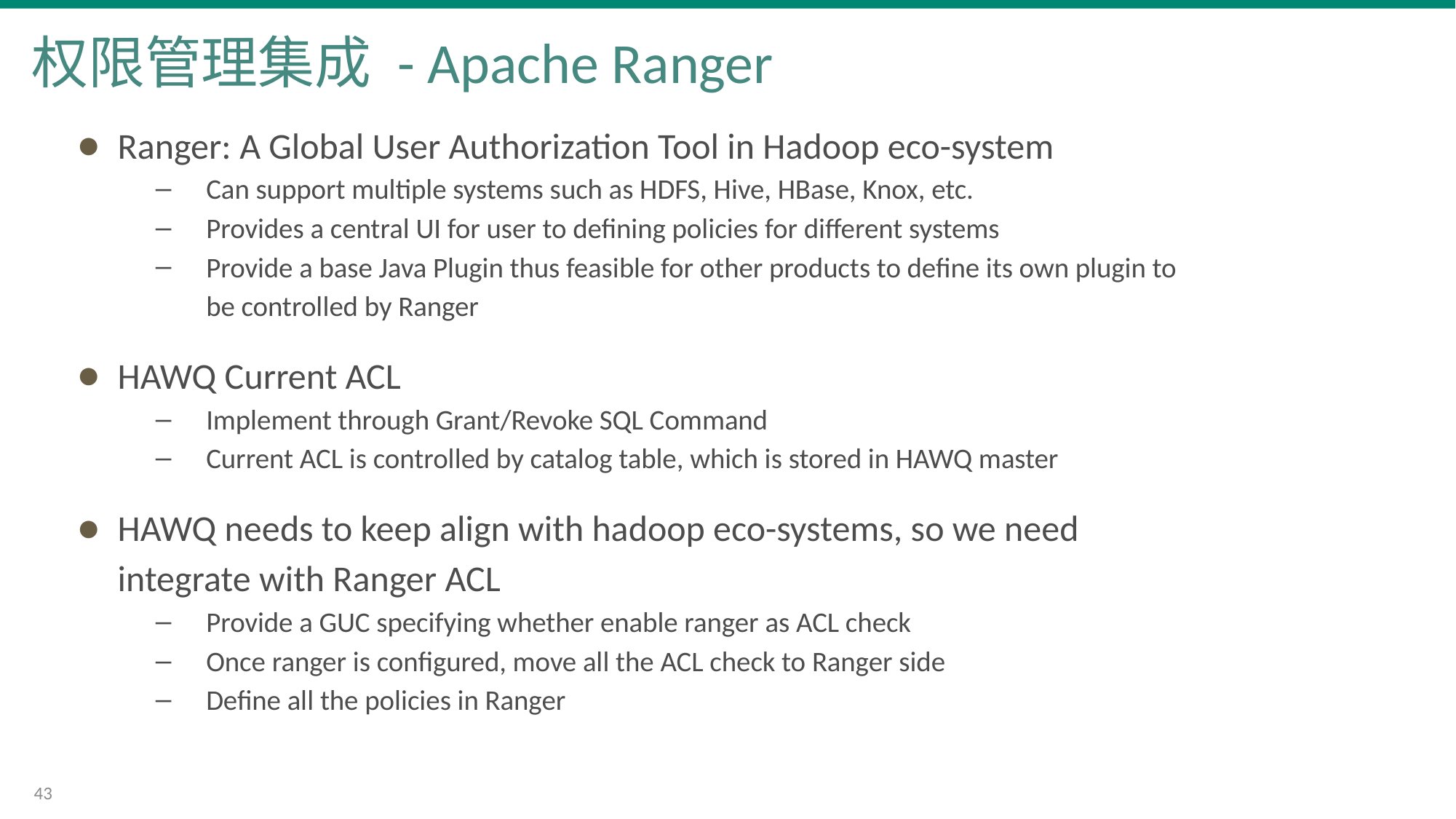

# 权限管理集成 - Apache Ranger
Ranger: A Global User Authorization Tool in Hadoop eco-system
Can support multiple systems such as HDFS, Hive, HBase, Knox, etc.
Provides a central UI for user to defining policies for different systems
Provide a base Java Plugin thus feasible for other products to define its own plugin to be controlled by Ranger
HAWQ Current ACL
Implement through Grant/Revoke SQL Command
Current ACL is controlled by catalog table, which is stored in HAWQ master
HAWQ needs to keep align with hadoop eco-systems, so we need integrate with Ranger ACL
Provide a GUC specifying whether enable ranger as ACL check
Once ranger is configured, move all the ACL check to Ranger side
Define all the policies in Ranger
43